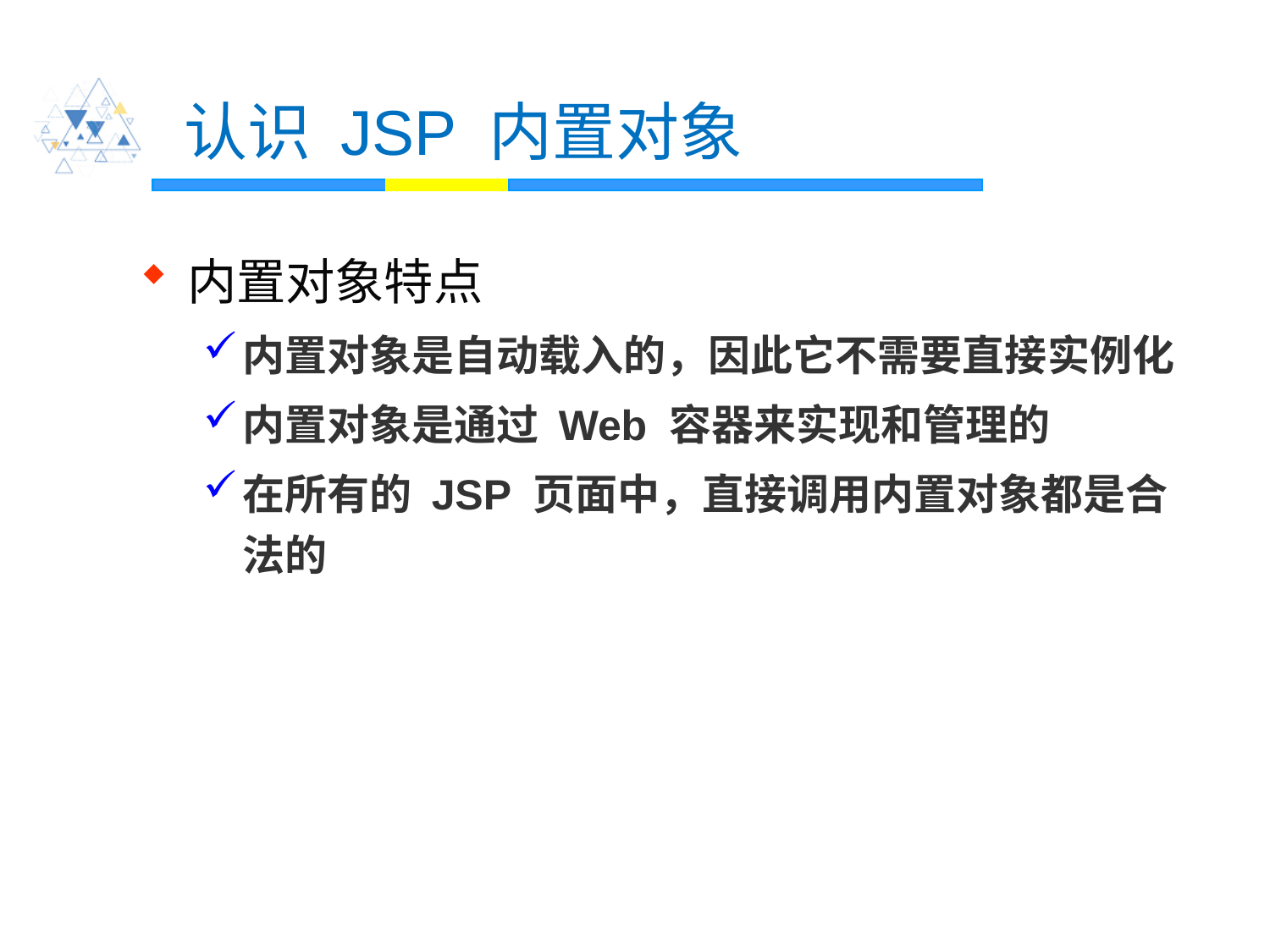

# 认识 JSP 内置对象
内置对象特点
内置对象是自动载入的，因此它不需要直接实例化
内置对象是通过 Web 容器来实现和管理的
在所有的 JSP 页面中，直接调用内置对象都是合法的